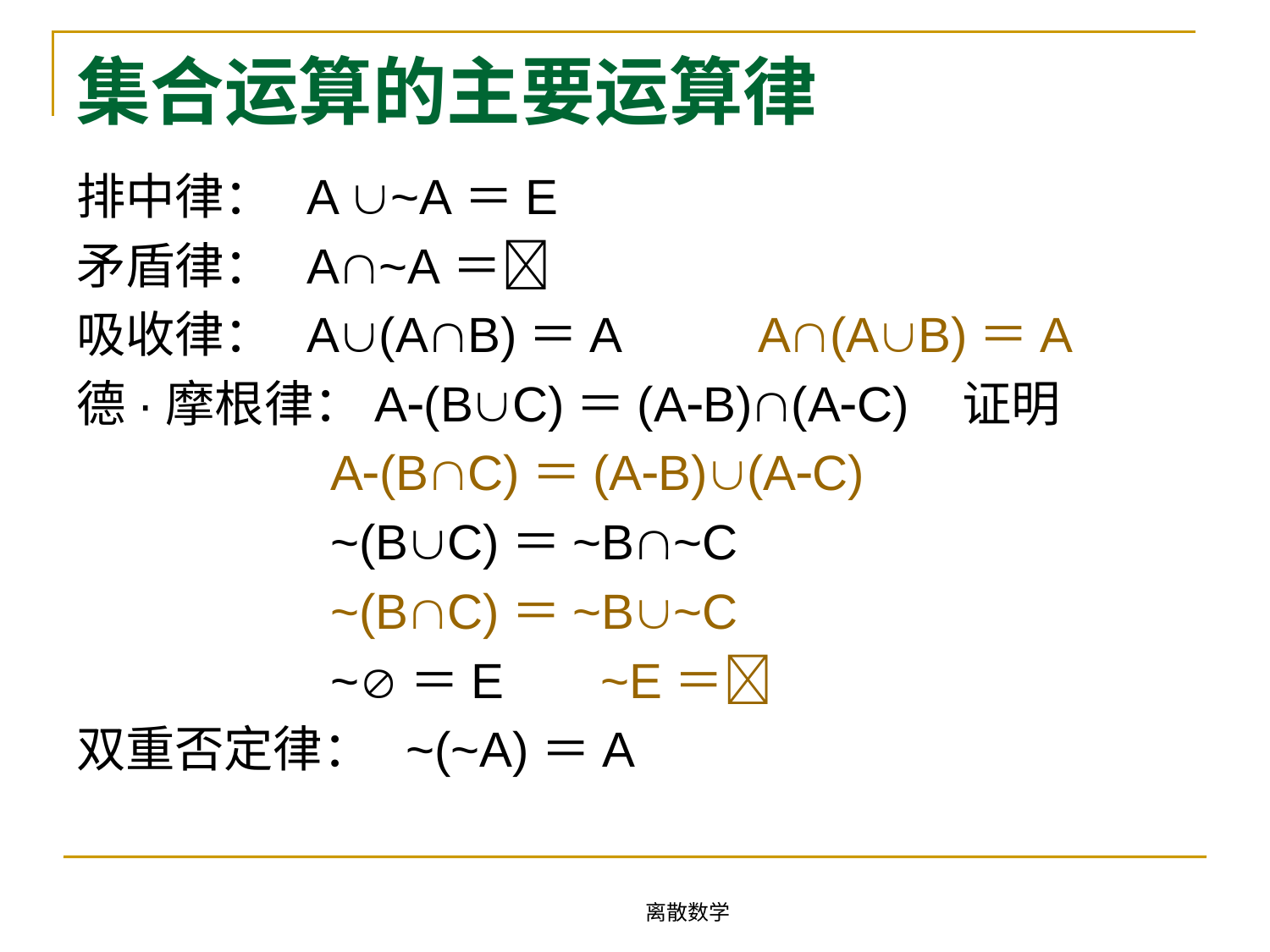

# 集合运算的主要运算律
排中律：  A ∪~A＝E
矛盾律：  A∩~A＝∅
吸收律：  A∪(A∩B)＝A          A∩(A∪B)＝A
德·摩根律：A−(B∪C)＝(A−B)∩(A−C)   证明
               A−(B∩C)＝(A−B)∪(A−C)
               ~(B∪C)＝~B∩~C
               ~(B∩C)＝~B∪~C
               ~∅＝E       ~E＝∅
双重否定律：  ~(~A)＝A

离散数学
29